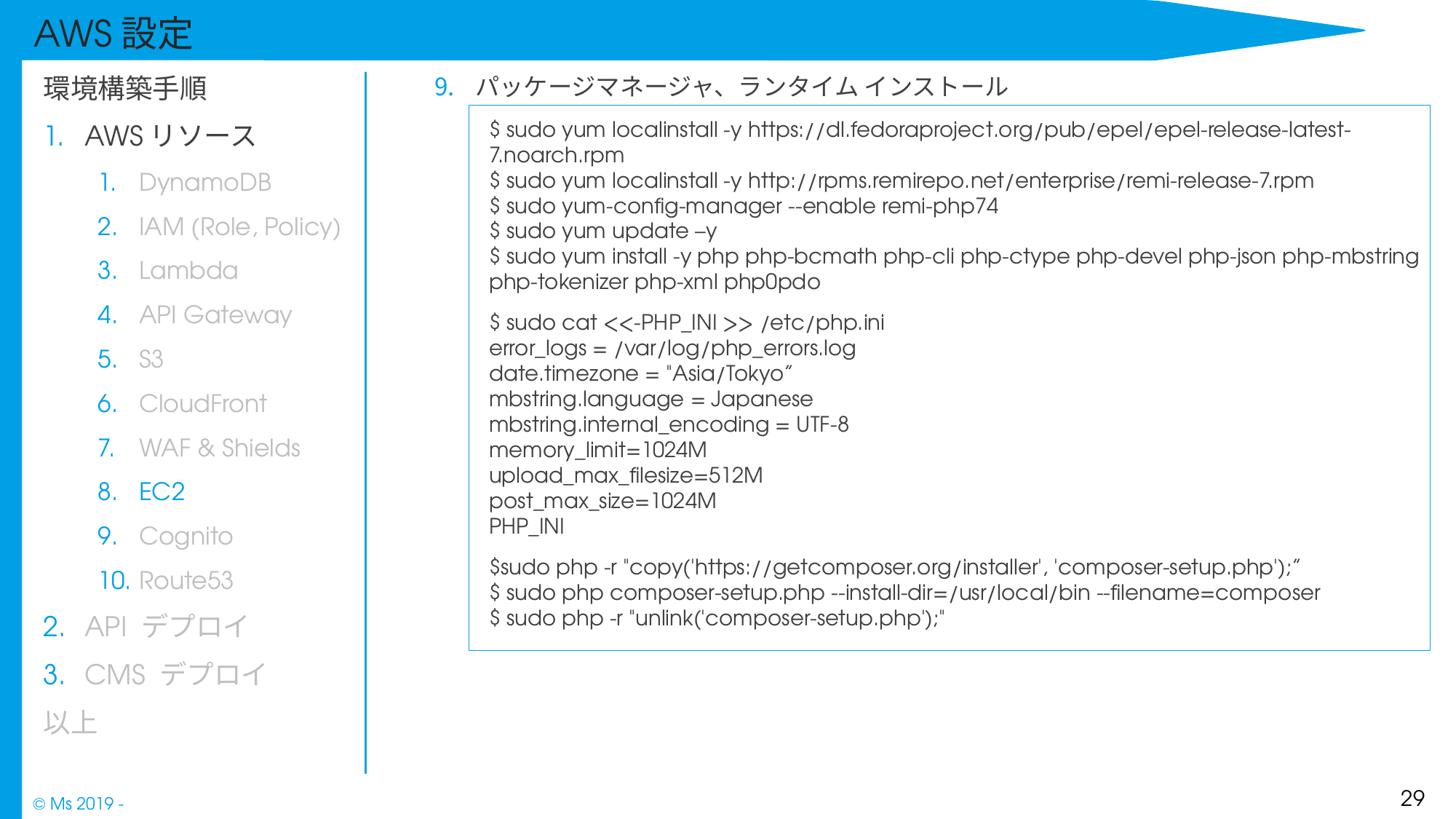

# AWS設定
環境構築手順
AWSリソース
DynamoDB
IAM (Role, Policy)
Lambda
API Gateway
S3
CloudFront
WAF & Shields
EC2
Cognito
Route53
API デプロイ
CMS デプロイ
以上
パッケージマネージャ、ランタイム インストール
$ sudo yum localinstall -y https://dl.fedoraproject.org/pub/epel/epel-release-latest-7.noarch.rpm
$ sudo yum localinstall -y http://rpms.remirepo.net/enterprise/remi-release-7.rpm
$ sudo yum-config-manager --enable remi-php74
$ sudo yum update –y
$ sudo yum install -y php php-bcmath php-cli php-ctype php-devel php-json php-mbstring php-tokenizer php-xml php0pdo
$ sudo cat <<-PHP_INI >> /etc/php.ini
error_logs = /var/log/php_errors.log
date.timezone = "Asia/Tokyo”
mbstring.language = Japanese
mbstring.internal_encoding = UTF-8
memory_limit=1024M
upload_max_filesize=512M
post_max_size=1024M
PHP_INI
$sudo php -r "copy('https://getcomposer.org/installer', 'composer-setup.php');”
$ sudo php composer-setup.php --install-dir=/usr/local/bin --filename=composer
$ sudo php -r "unlink('composer-setup.php');"

29